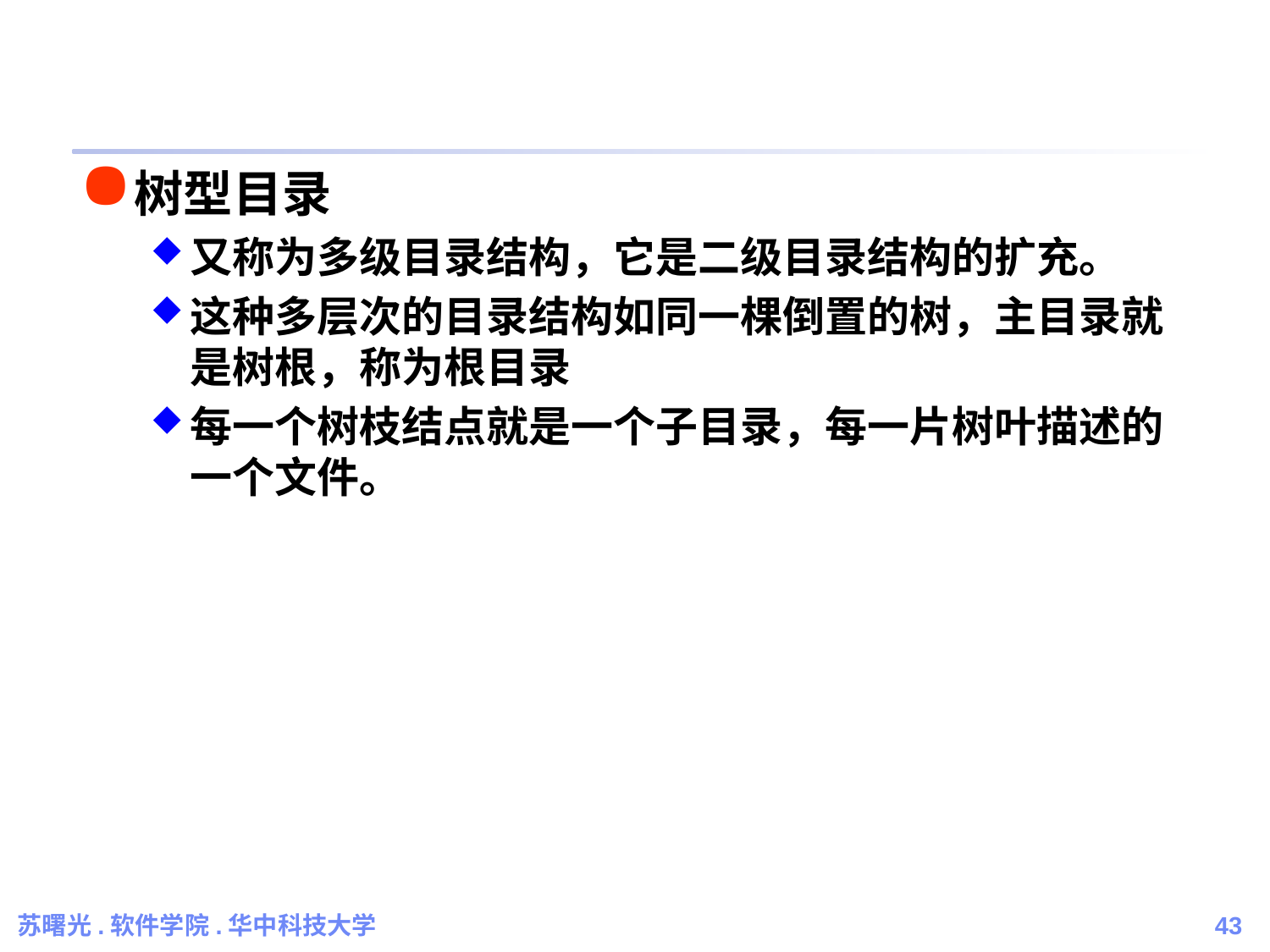

#
树型目录
又称为多级目录结构，它是二级目录结构的扩充。
这种多层次的目录结构如同一棵倒置的树，主目录就是树根，称为根目录
每一个树枝结点就是一个子目录，每一片树叶描述的一个文件。
苏曙光.软件学院.华中科技大学
43